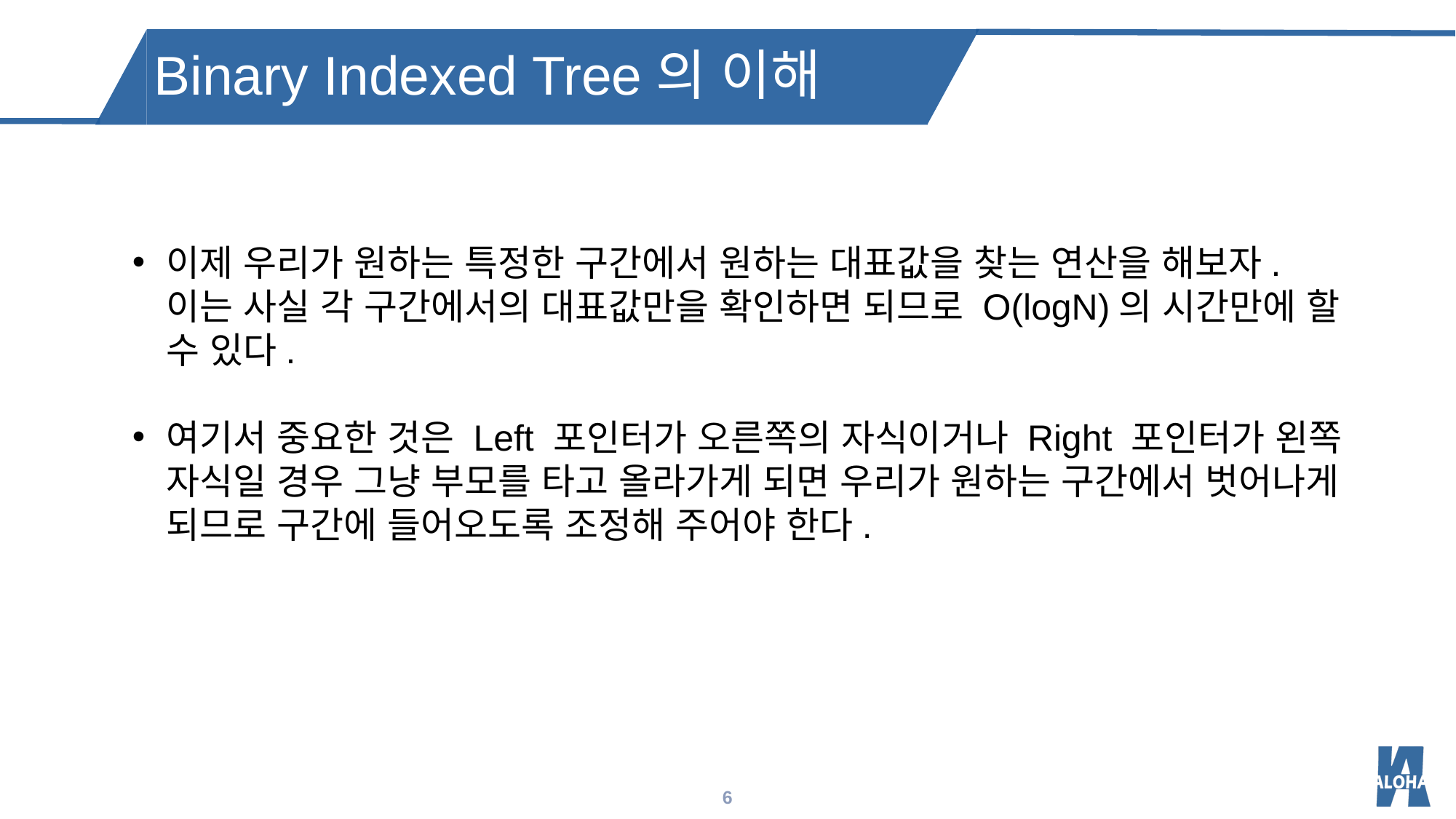

Binary Indexed Tree의 이해
이제 우리가 원하는 특정한 구간에서 원하는 대표값을 찾는 연산을 해보자. 이는 사실 각 구간에서의 대표값만을 확인하면 되므로 O(logN)의 시간만에 할 수 있다.

여기서 중요한 것은 Left 포인터가 오른쪽의 자식이거나 Right 포인터가 왼쪽 자식일 경우 그냥 부모를 타고 올라가게 되면 우리가 원하는 구간에서 벗어나게 되므로 구간에 들어오도록 조정해 주어야 한다.
6